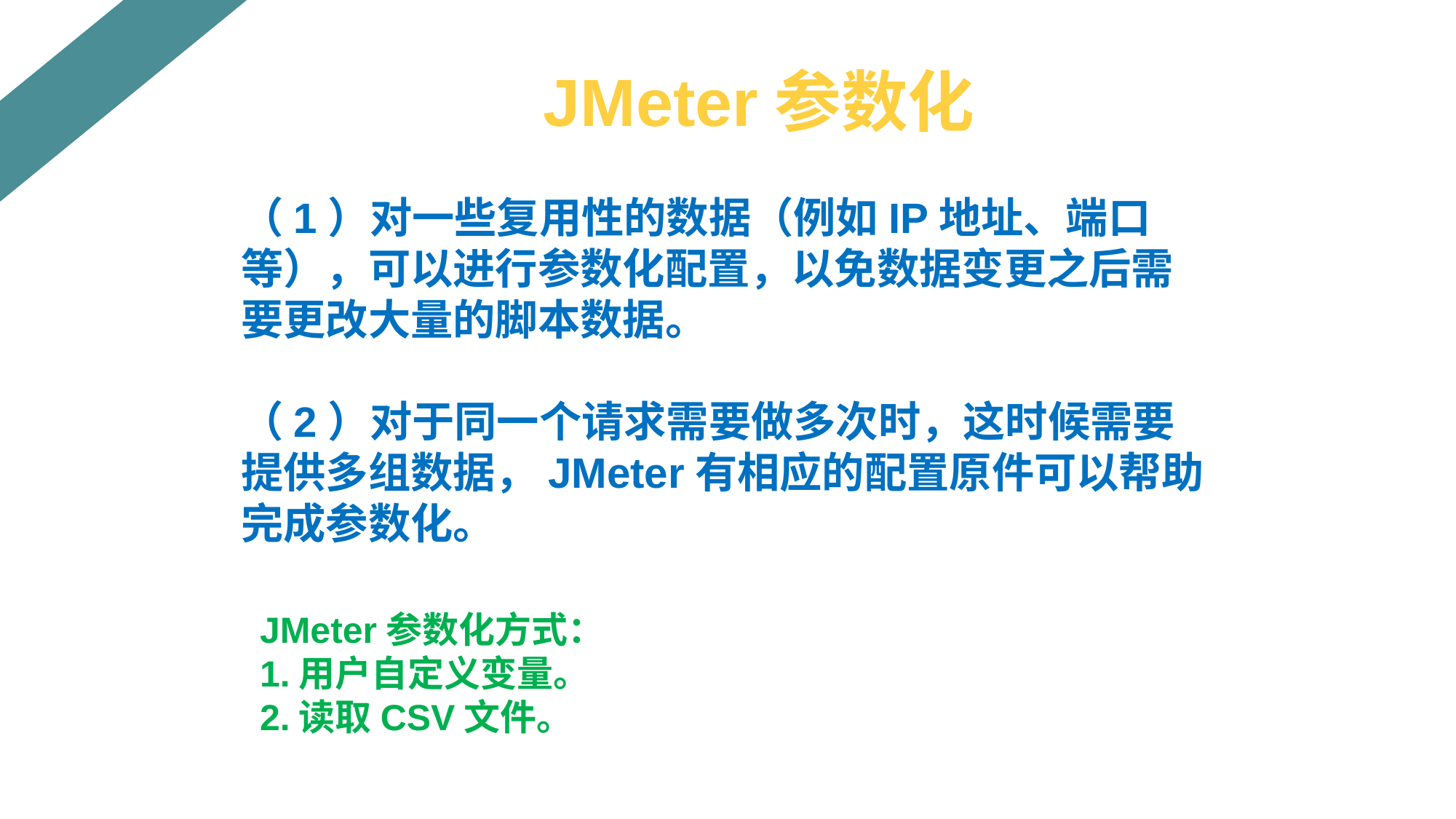

JMeter参数化
（1）对一些复用性的数据（例如IP地址、端口等），可以进行参数化配置，以免数据变更之后需要更改大量的脚本数据。

（2）对于同一个请求需要做多次时，这时候需要提供多组数据，JMeter有相应的配置原件可以帮助完成参数化。
JMeter参数化方式：
1.用户自定义变量。
2.读取CSV文件。